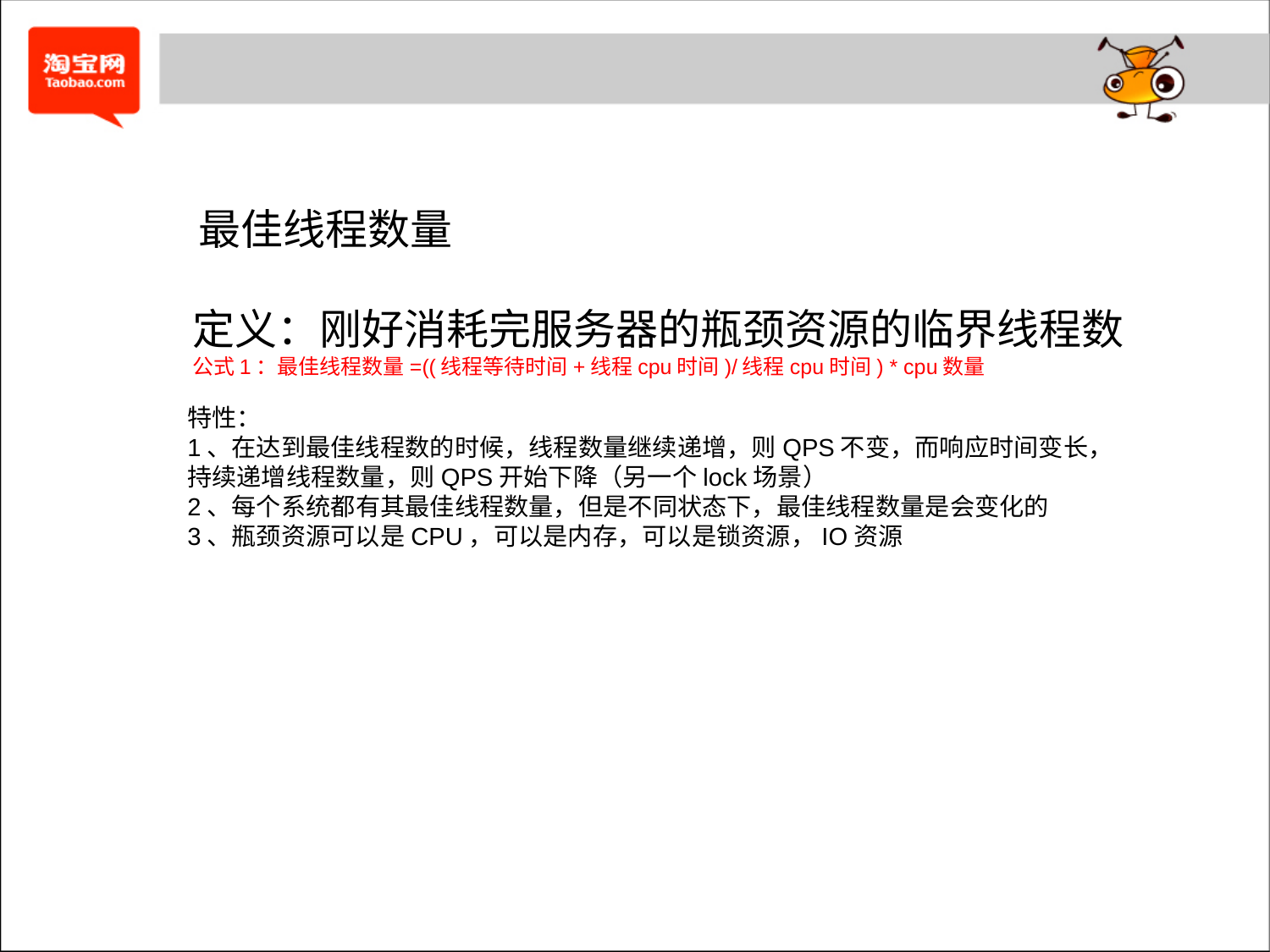

最佳线程数量
定义：刚好消耗完服务器的瓶颈资源的临界线程数
公式1：最佳线程数量=((线程等待时间+线程cpu时间)/线程cpu时间) * cpu数量
特性：
1、在达到最佳线程数的时候，线程数量继续递增，则QPS不变，而响应时间变长，持续递增线程数量，则QPS开始下降（另一个lock场景）
2、每个系统都有其最佳线程数量，但是不同状态下，最佳线程数量是会变化的
3、瓶颈资源可以是CPU，可以是内存，可以是锁资源，IO资源